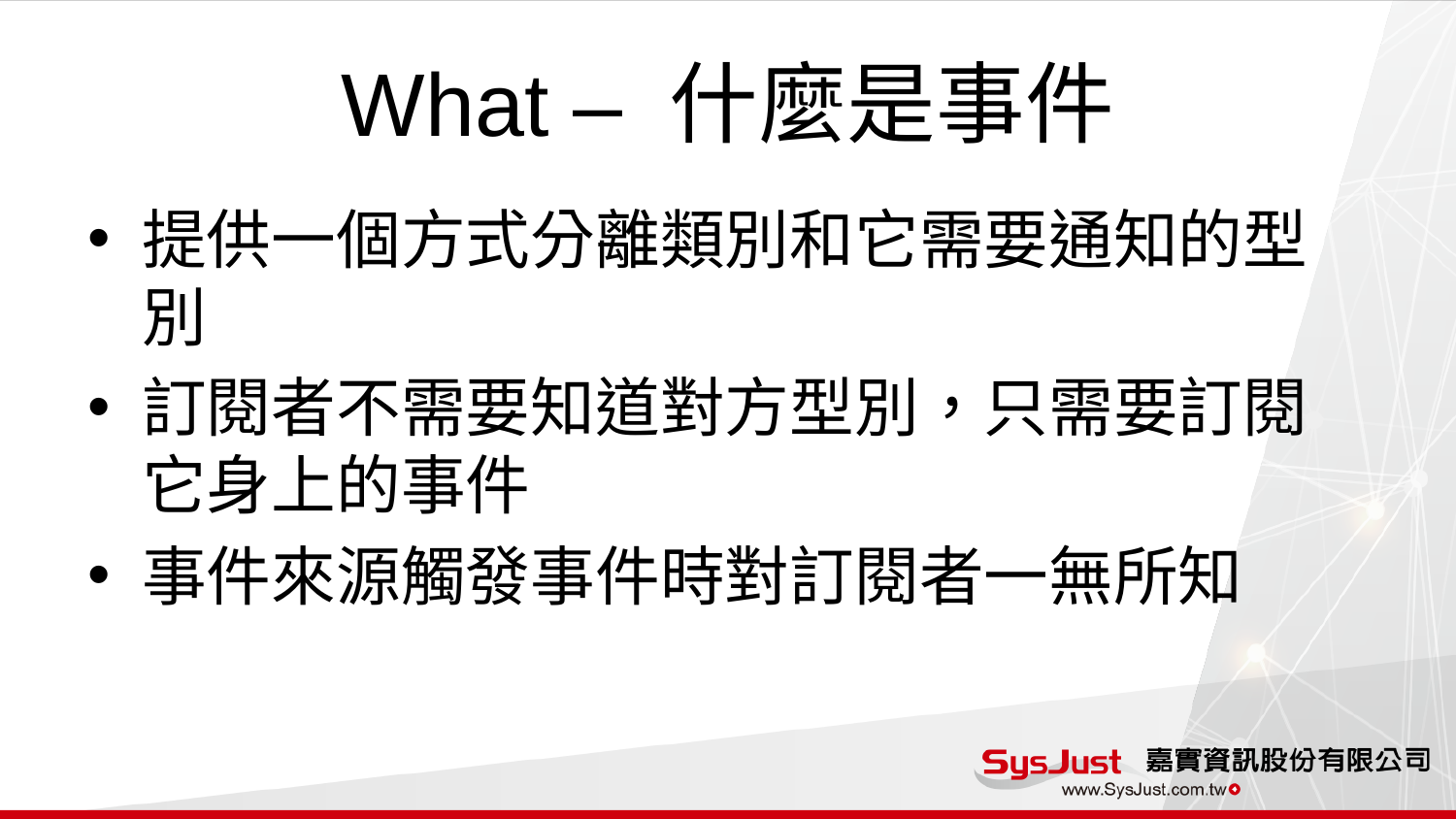

# What – 什麼是事件
提供一個方式分離類別和它需要通知的型別
訂閱者不需要知道對方型別，只需要訂閱它身上的事件
事件來源觸發事件時對訂閱者一無所知